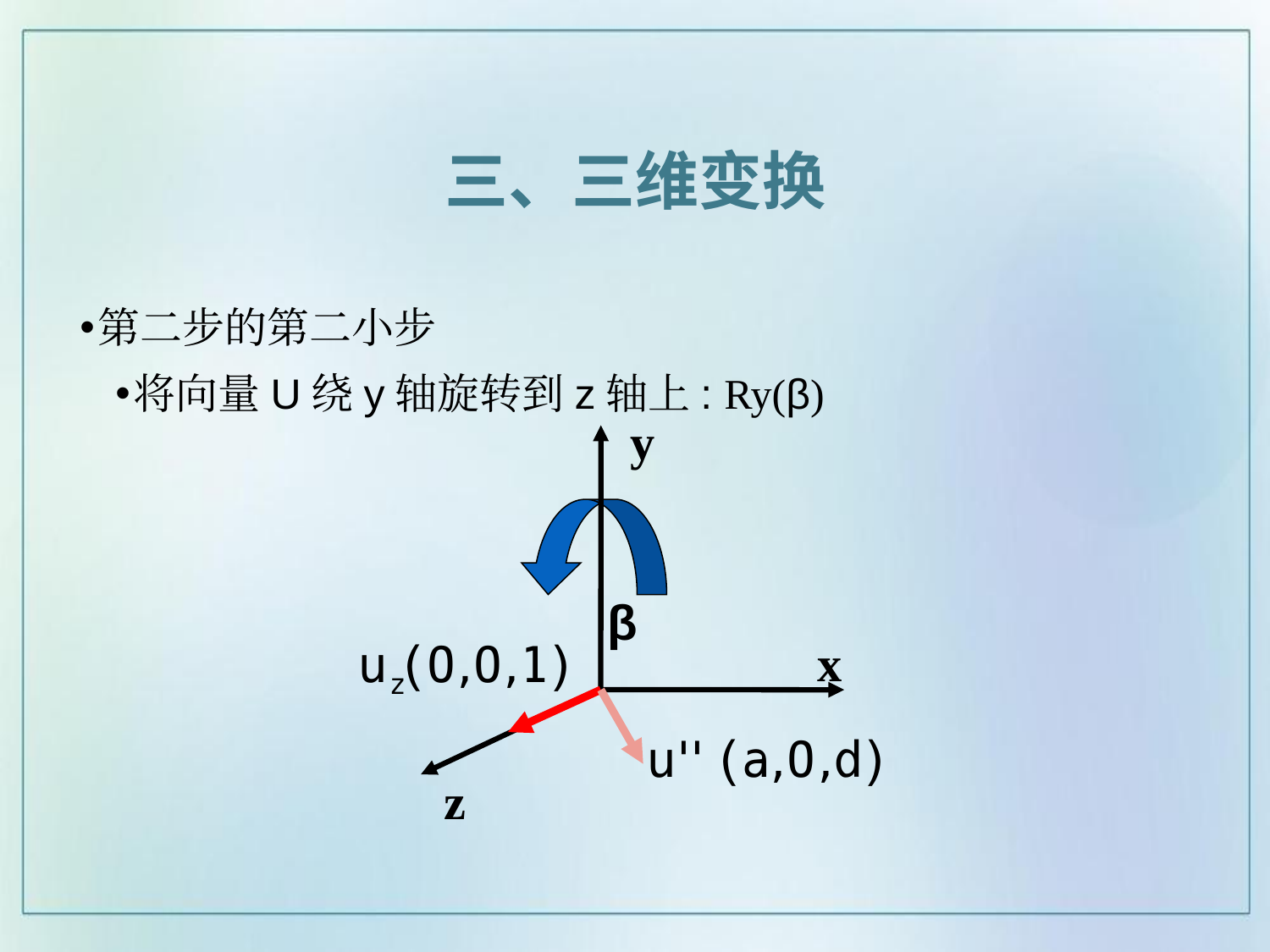

三、三维变换
第二步的第二小步
将向量U绕y轴旋转到z轴上: Ry(β)
y

β
uz(0,0,1)
x

u'' (a,0,d)
z